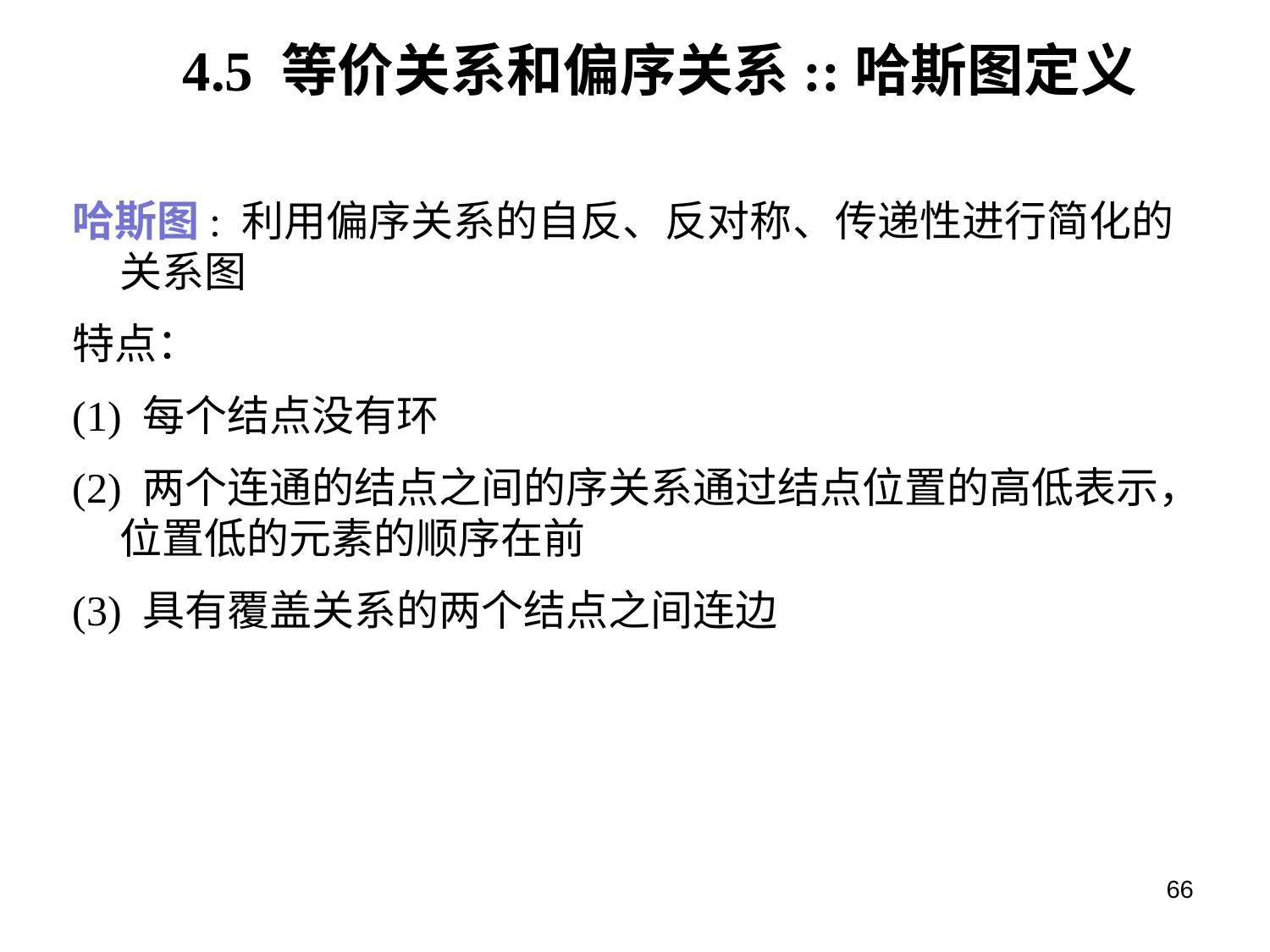

# 4.5 等价关系和偏序关系::哈斯图定义

哈斯图: 利用偏序关系的自反、反对称、传递性进行简化的关系图
特点：
(1) 每个结点没有环
(2) 两个连通的结点之间的序关系通过结点位置的高低表示，位置低的元素的顺序在前
(3) 具有覆盖关系的两个结点之间连边
66